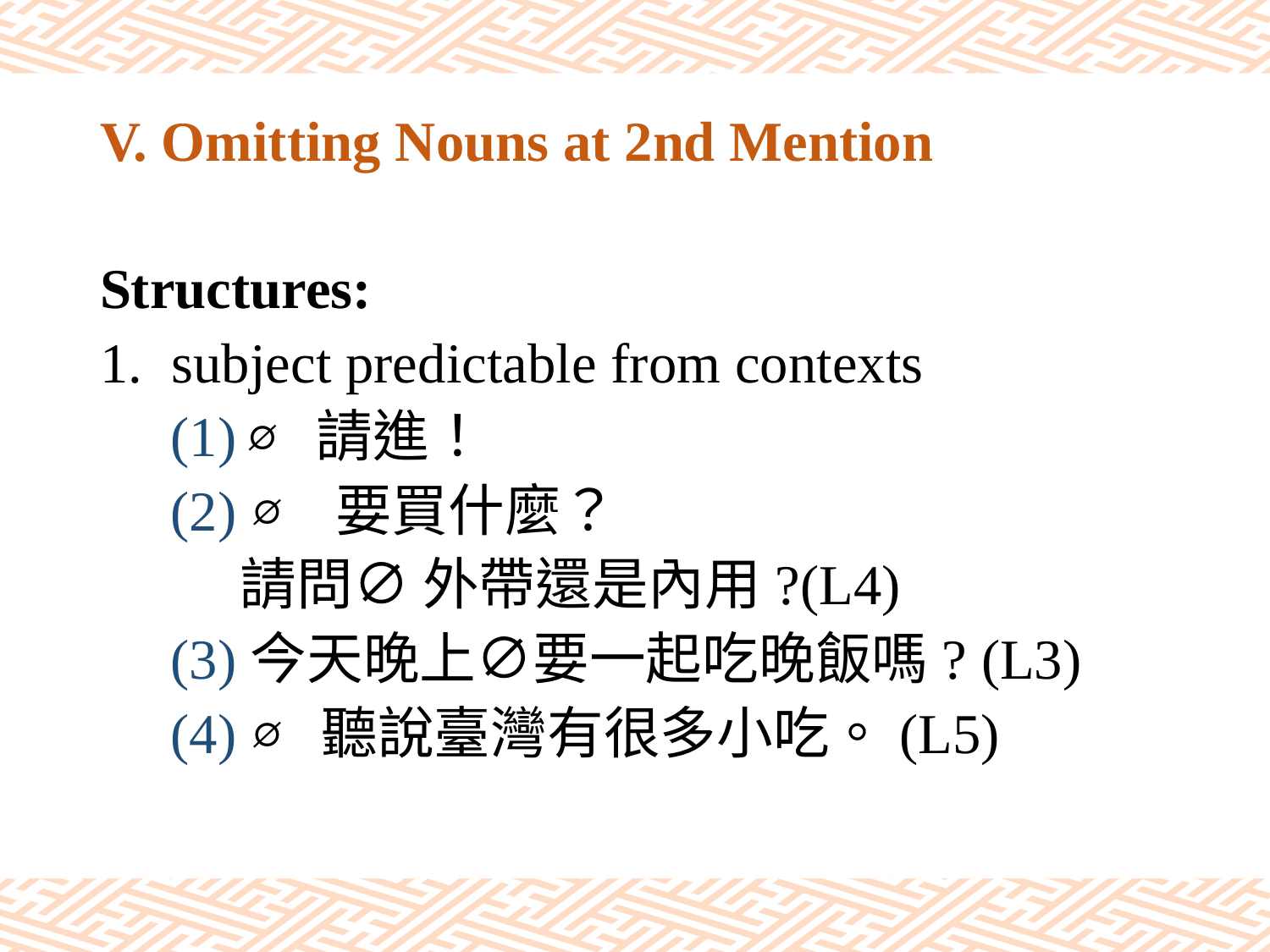

# V. Omitting Nouns at 2nd Mention
Structures:
subject predictable from contexts
     (1) ∅請進！
     (2) ∅ 要買什麼？
          請問∅ 外帶還是內用?(L4)
     (3)今天晚上∅要一起吃晚飯嗎? (L3)
     (4) ∅聽說臺灣有很多小吃。(L5)